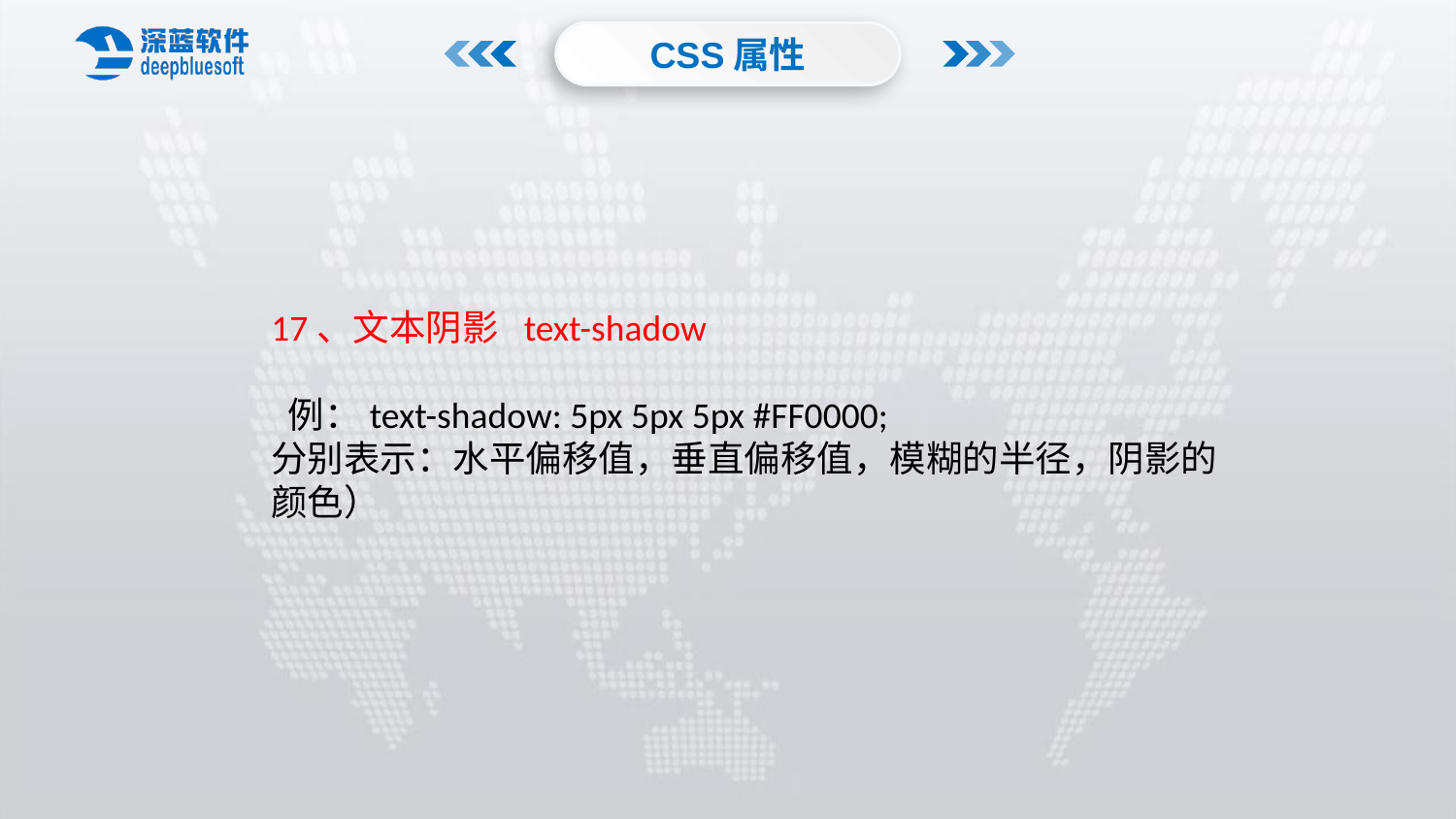

CSS属性

17、文本阴影  text-shadow

 例：text-shadow: 5px 5px 5px #FF0000;
分别表示：水平偏移值，垂直偏移值，模糊的半径，阴影的颜色）